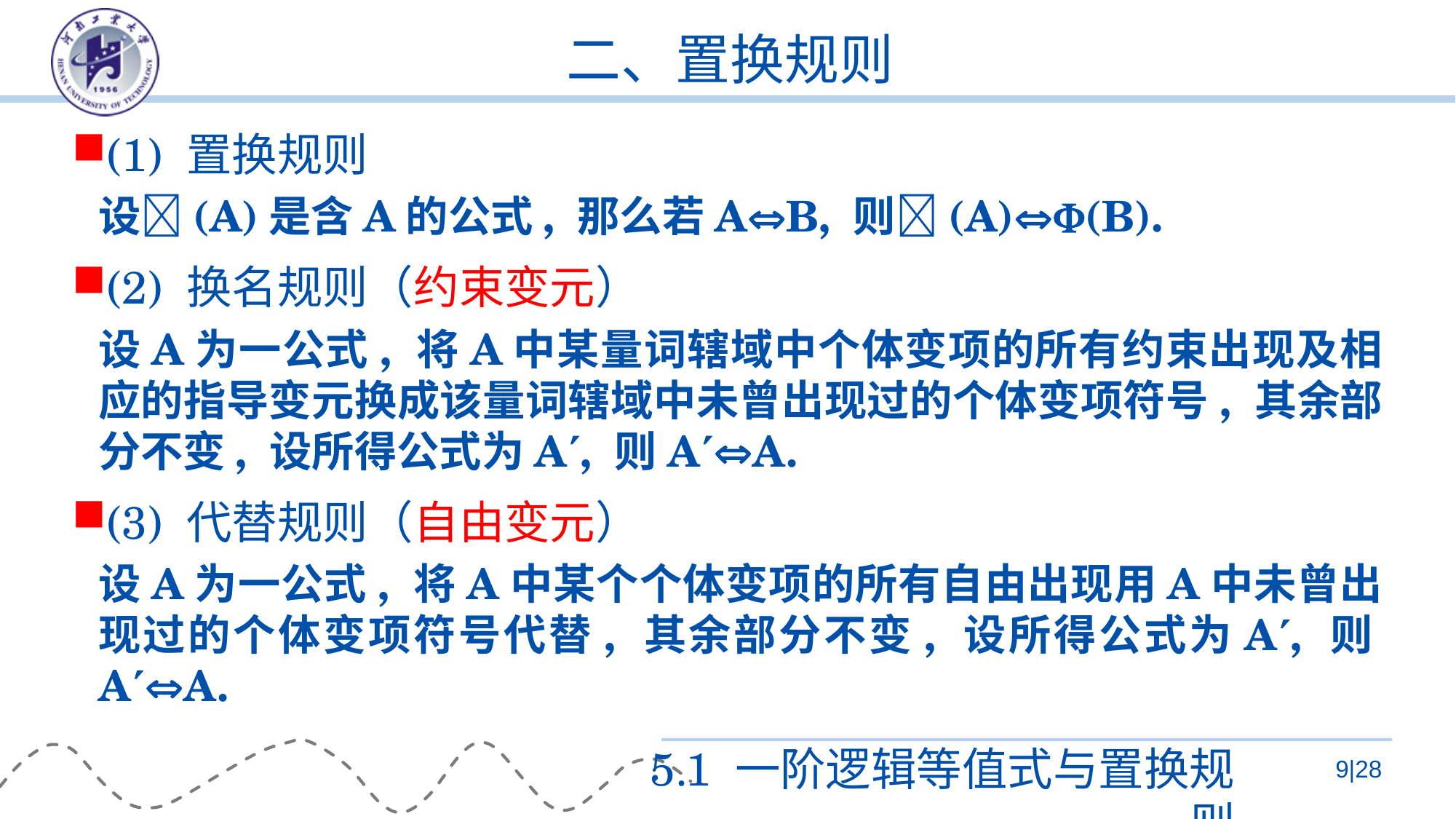

# 二、置换规则
(1) 置换规则
设Φ(A)是含A的公式, 那么若A⇔B, 则Φ(A)⇔Φ(B).
(2) 换名规则（约束变元）
设A为一公式, 将A中某量词辖域中个体变项的所有约束出现及相应的指导变元换成该量词辖域中未曾出现过的个体变项符号, 其余部分不变, 设所得公式为A′, 则A′⇔A.
(3) 代替规则（自由变元）
设A为一公式, 将A中某个个体变项的所有自由出现用A中未曾出现过的个体变项符号代替, 其余部分不变, 设所得公式为A′, 则A′⇔A.
5.1 一阶逻辑等值式与置换规则
9|28